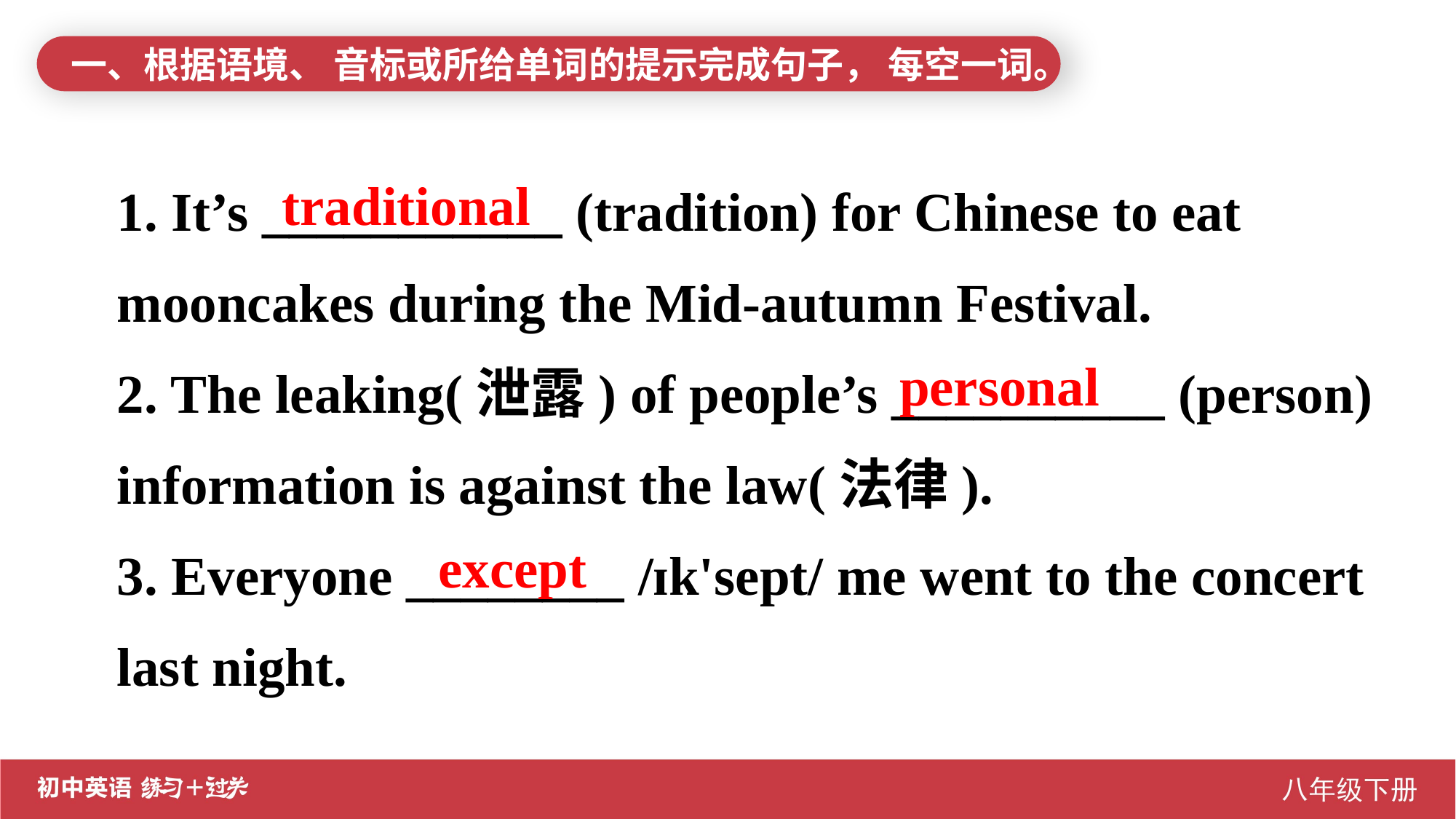

一、根据语境、 音标或所给单词的提示完成句子， 每空一词。
1. It’s ___________ (tradition) for Chinese to eat mooncakes during the Mid-autumn Festival.
2. The leaking(泄露) of people’s __________ (person) information is against the law(法律).
3. Everyone ________ /ɪk'sept/ me went to the concert last night.
traditional
personal
except